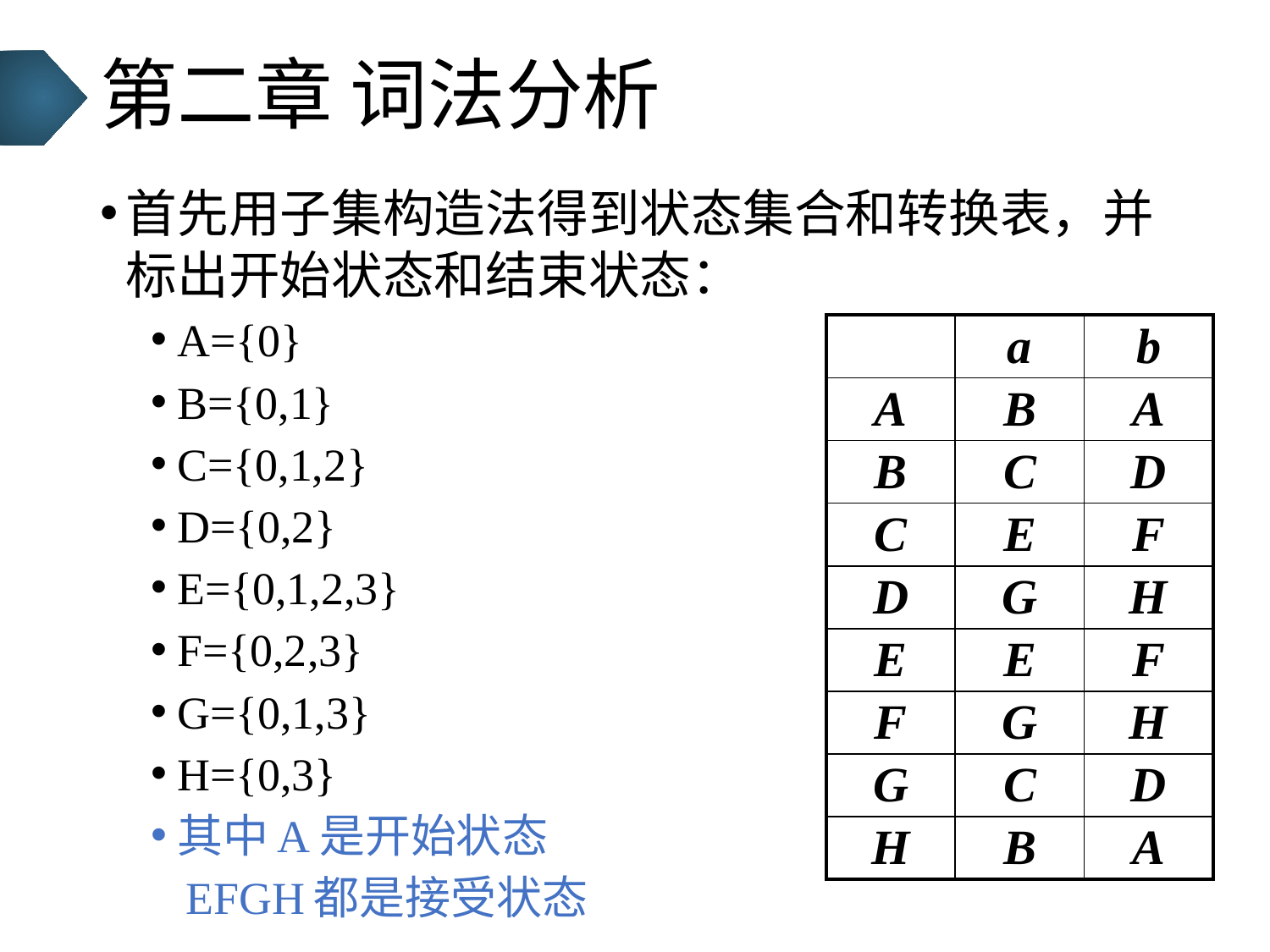

# 第二章 词法分析
首先用子集构造法得到状态集合和转换表，并标出开始状态和结束状态：
A={0}
B={0,1}
C={0,1,2}
D={0,2}
E={0,1,2,3}
F={0,2,3}
G={0,1,3}
H={0,3}
其中A是开始状态
   EFGH都是接受状态
|  | a | b |
| --- | --- | --- |
| A | B | A |
| B | C | D |
| C | E | F |
| D | G | H |
| E | E | F |
| F | G | H |
| G | C | D |
| H | B | A |